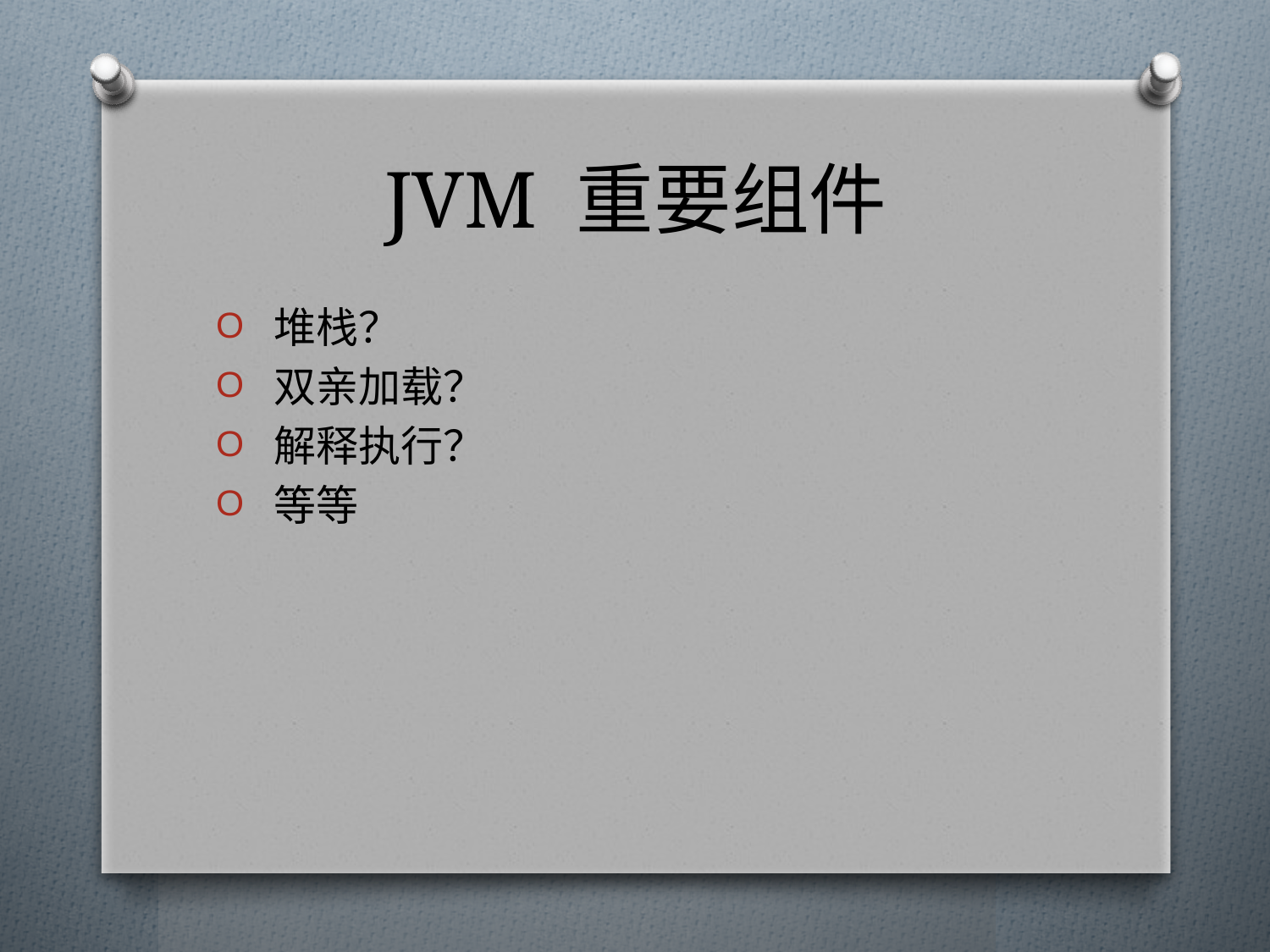

# JVM 重要组件
 堆栈？
 双亲加载？
 解释执行？
 等等